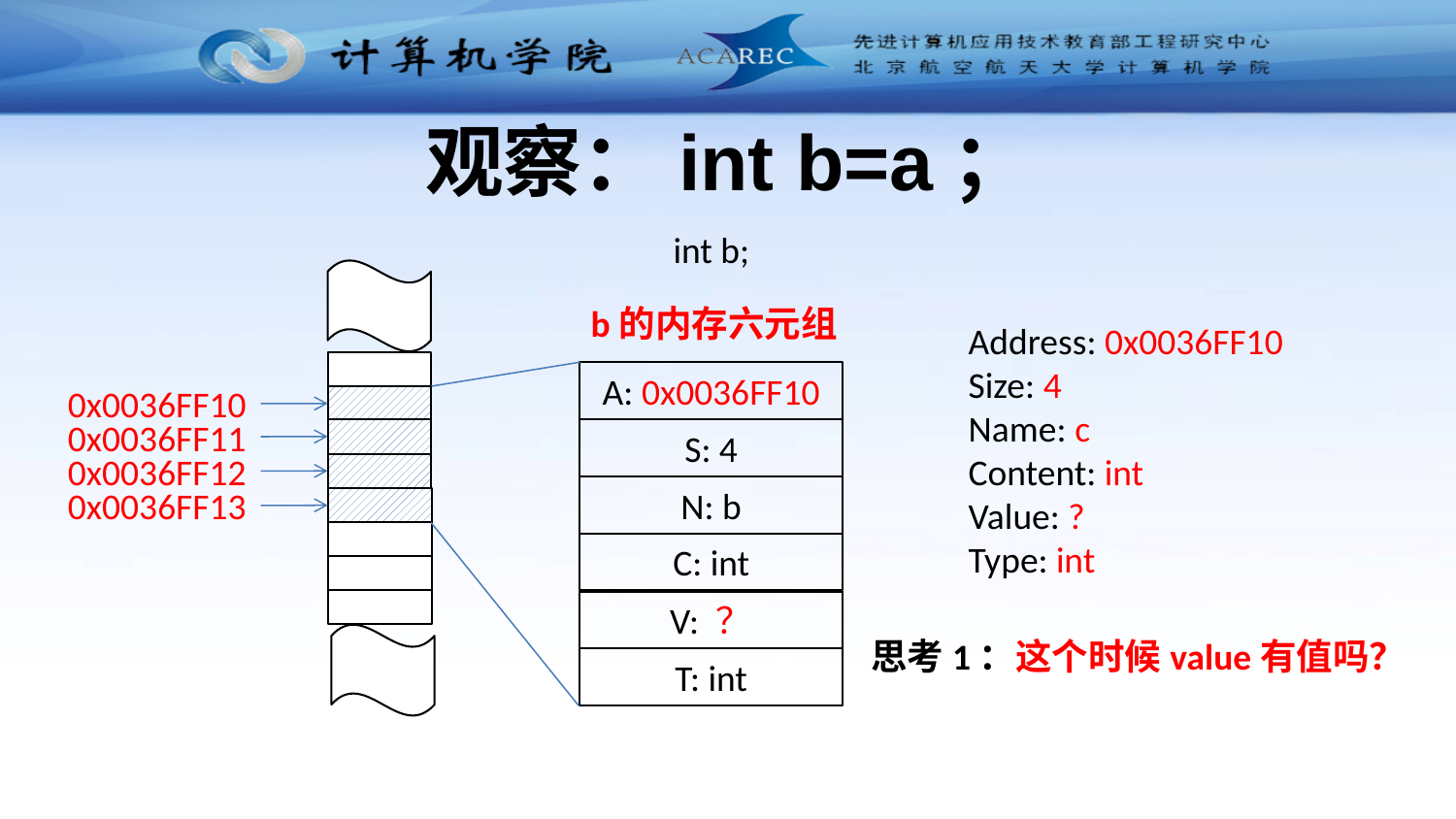

# 观察：int b=a；
int b;

b的内存六元组
Address: 0x0036FF10
Size: 4
Name: c
Content: int
Value: ?
Type: int

A: 0x0036FF10
0x0036FF10

0x0036FF11
S: 4

0x0036FF12

N: b
0x0036FF13

C: int

V: ？

思考1：这个时候value有值吗？
T: int